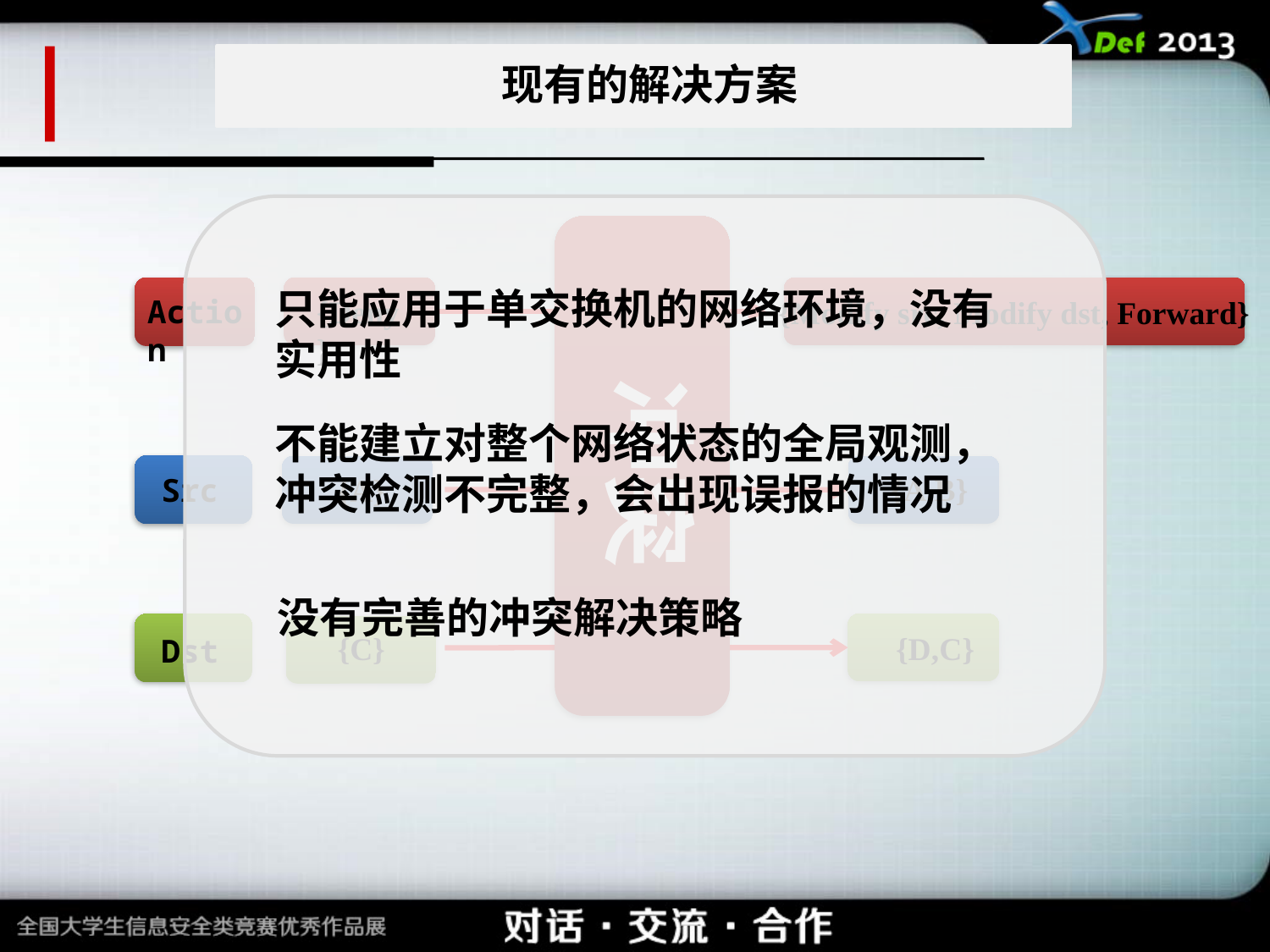

现有的解决方案

只能应用于单交换机的网络环境，没有实用性

{Deny}

{Modify src, Modify dst, Forward}

空集
求交集
Action
冲突
不能建立对整个网络状态的全局观测，冲突检测不完整，会出现误报的情况

{A}

{A}

{A,B}
求交集
Src
没有完善的冲突解决策略

{C}

{D,C}

{C}
求交集
Dst